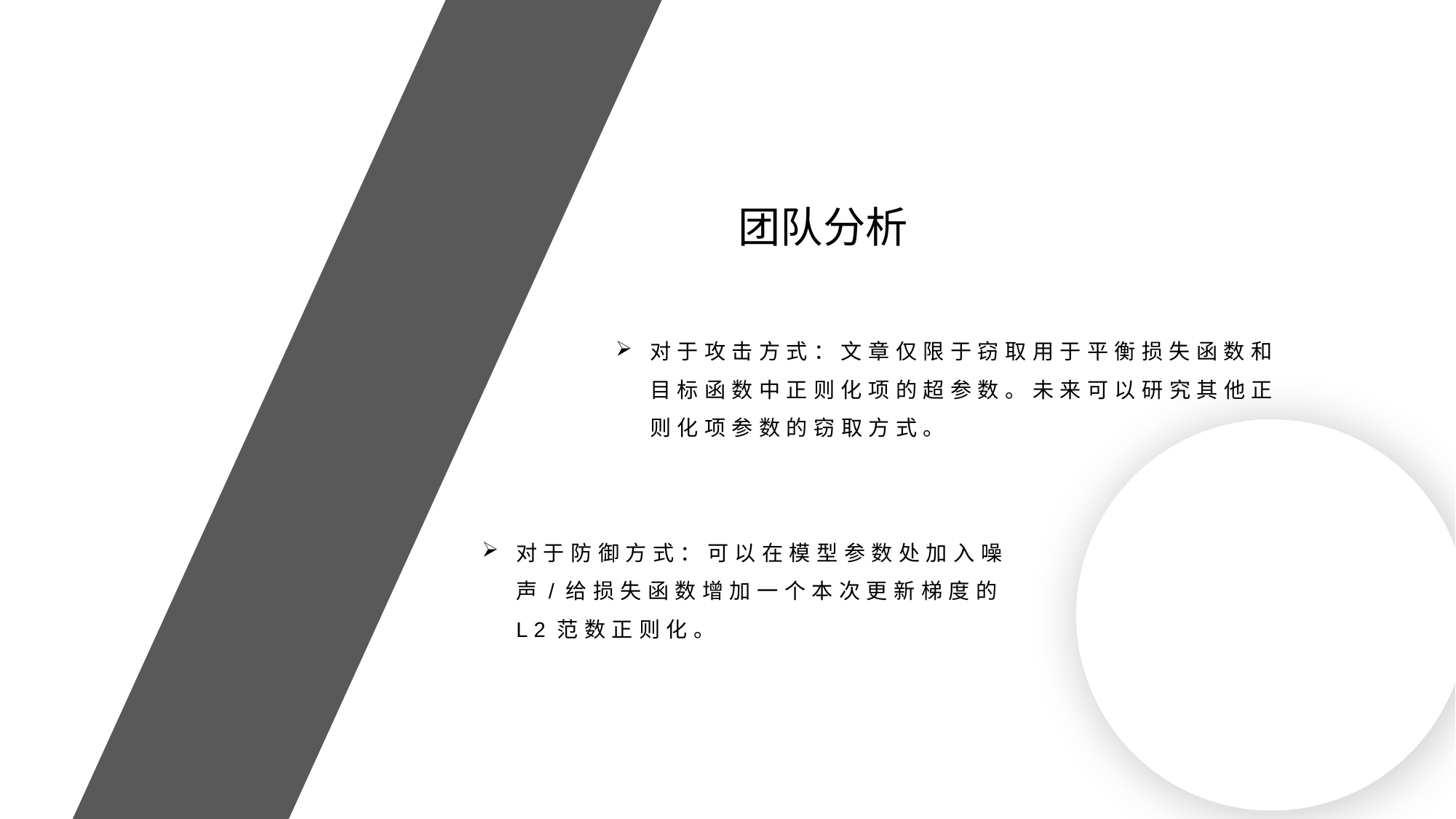

团队分析
对于攻击方式：文章仅限于窃取用于平衡损失函数和目标函数中正则化项的超参数。未来可以研究其他正则化项参数的窃取方式。

对于防御方式：可以在模型参数处加入噪声/给损失函数增加一个本次更新梯度的L2范数正则化。